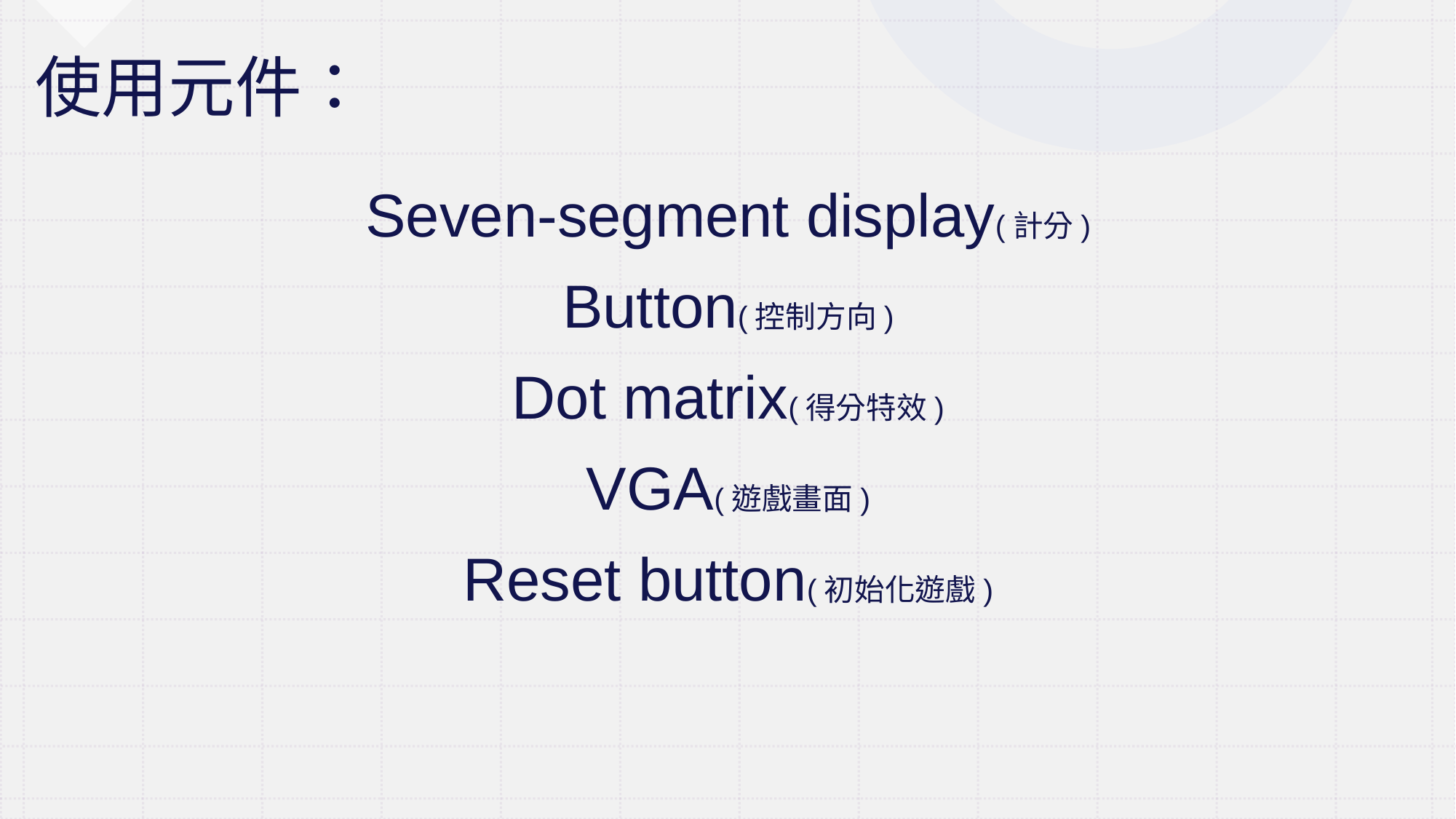

# 使用元件：
Seven-segment display(計分)
Button(控制方向)
Dot matrix(得分特效)
VGA(遊戲畫面)
Reset button(初始化遊戲)